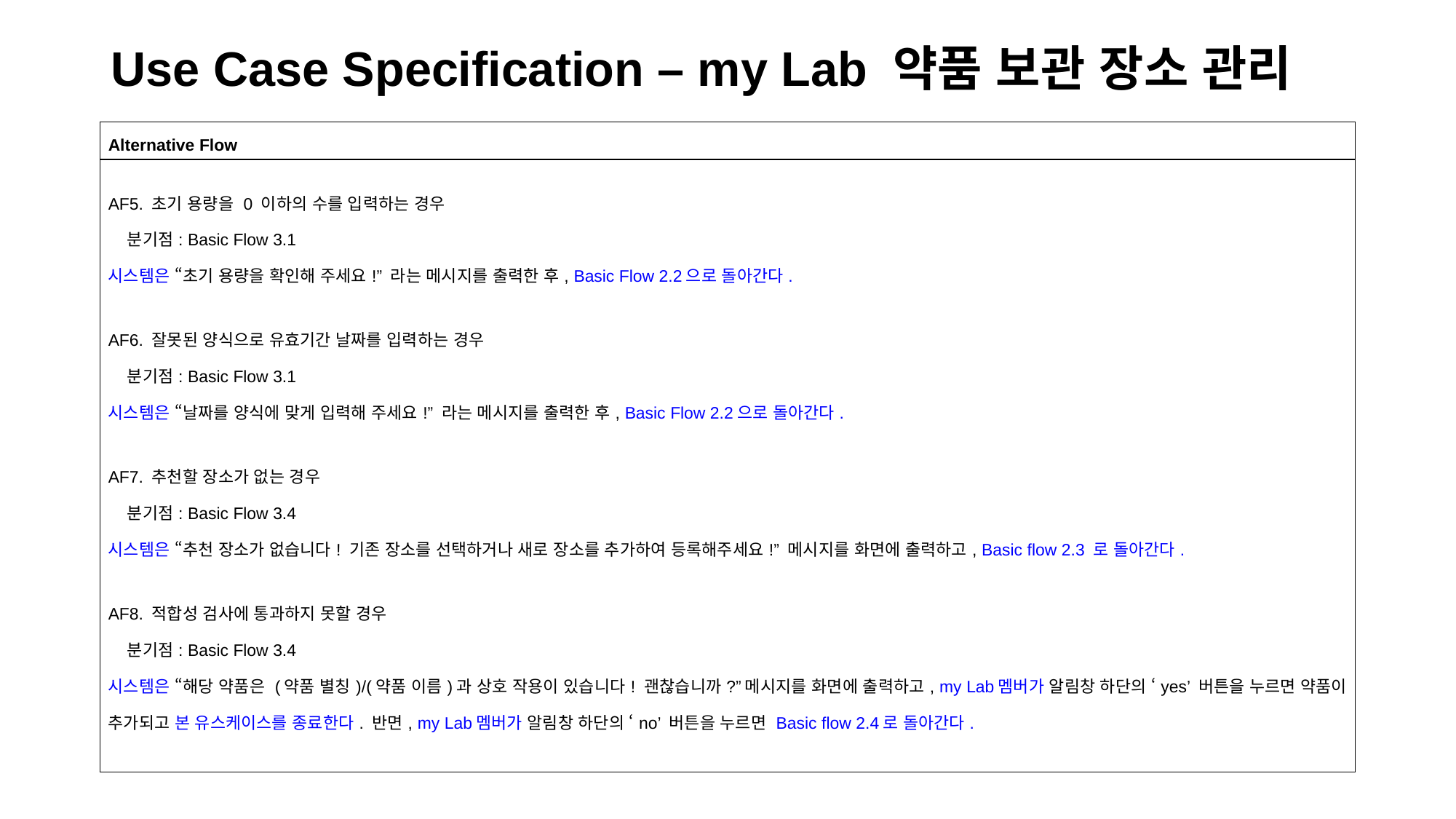

# Use Case Specification – my Lab 약품 보관 장소 관리
| Alternative Flow |
| --- |
| AF5. 초기 용량을 0 이하의 수를 입력하는 경우 분기점: Basic Flow 3.1 시스템은 “초기 용량을 확인해 주세요!” 라는 메시지를 출력한 후, Basic Flow 2.2으로 돌아간다. AF6. 잘못된 양식으로 유효기간 날짜를 입력하는 경우 분기점: Basic Flow 3.1 시스템은 “날짜를 양식에 맞게 입력해 주세요!” 라는 메시지를 출력한 후, Basic Flow 2.2으로 돌아간다. AF7. 추천할 장소가 없는 경우 분기점: Basic Flow 3.4 시스템은 “추천 장소가 없습니다! 기존 장소를 선택하거나 새로 장소를 추가하여 등록해주세요!” 메시지를 화면에 출력하고, Basic flow 2.3 로 돌아간다. AF8. 적합성 검사에 통과하지 못할 경우 분기점: Basic Flow 3.4 시스템은 “해당 약품은 (약품 별칭)/(약품 이름)과 상호 작용이 있습니다! 괜찮습니까?”메시지를 화면에 출력하고, my Lab멤버가 알림창 하단의 ‘yes’ 버튼을 누르면 약품이 추가되고 본 유스케이스를 종료한다. 반면, my Lab멤버가 알림창 하단의 ‘no’ 버튼을 누르면 Basic flow 2.4로 돌아간다. |